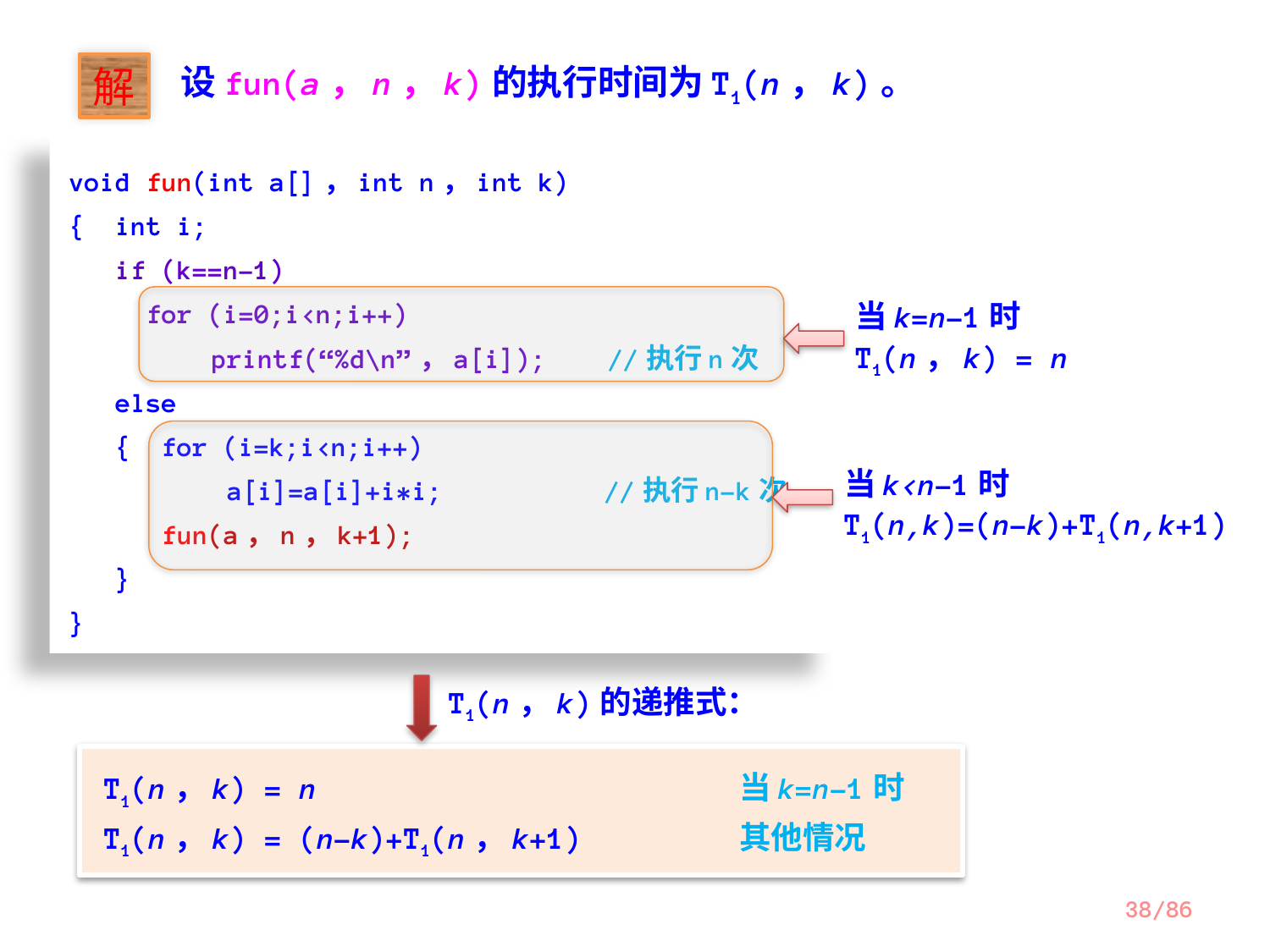

解
设fun(a，n，k)的执行时间为T1(n，k)。
void fun(int a[]，int n，int k)
{  int i;
   if (k==n-1)
     for (i=0;i<n;i++)
	 printf(“%d\n”，a[i]);	  //执行n次
   else
   {  for (i=k;i<n;i++)
	  a[i]=a[i]+i*i;	          //执行n-k次
      fun(a，n，k+1);
   }
}
当k=n-1时
T1(n，k) = n

当k<n-1时
T1(n,k)=(n-k)+T1(n,k+1)

T1(n，k)的递推式：
T1(n，k) = n    		      	当k=n-1时
T1(n，k) = (n-k)+T1(n，k+1)      	其他情况
38/86